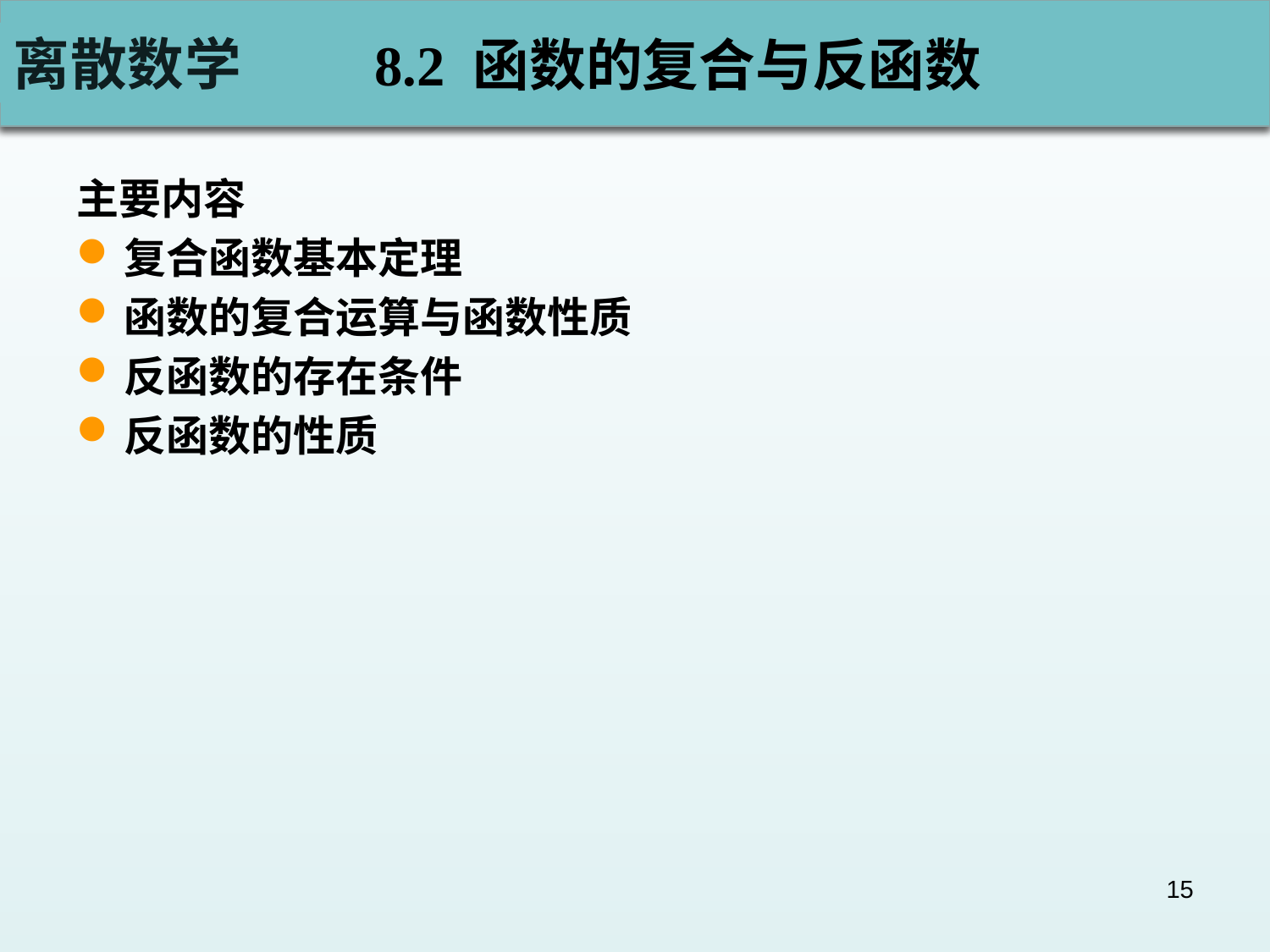

# 8.2 函数的复合与反函数
主要内容
复合函数基本定理
函数的复合运算与函数性质
反函数的存在条件
反函数的性质
15